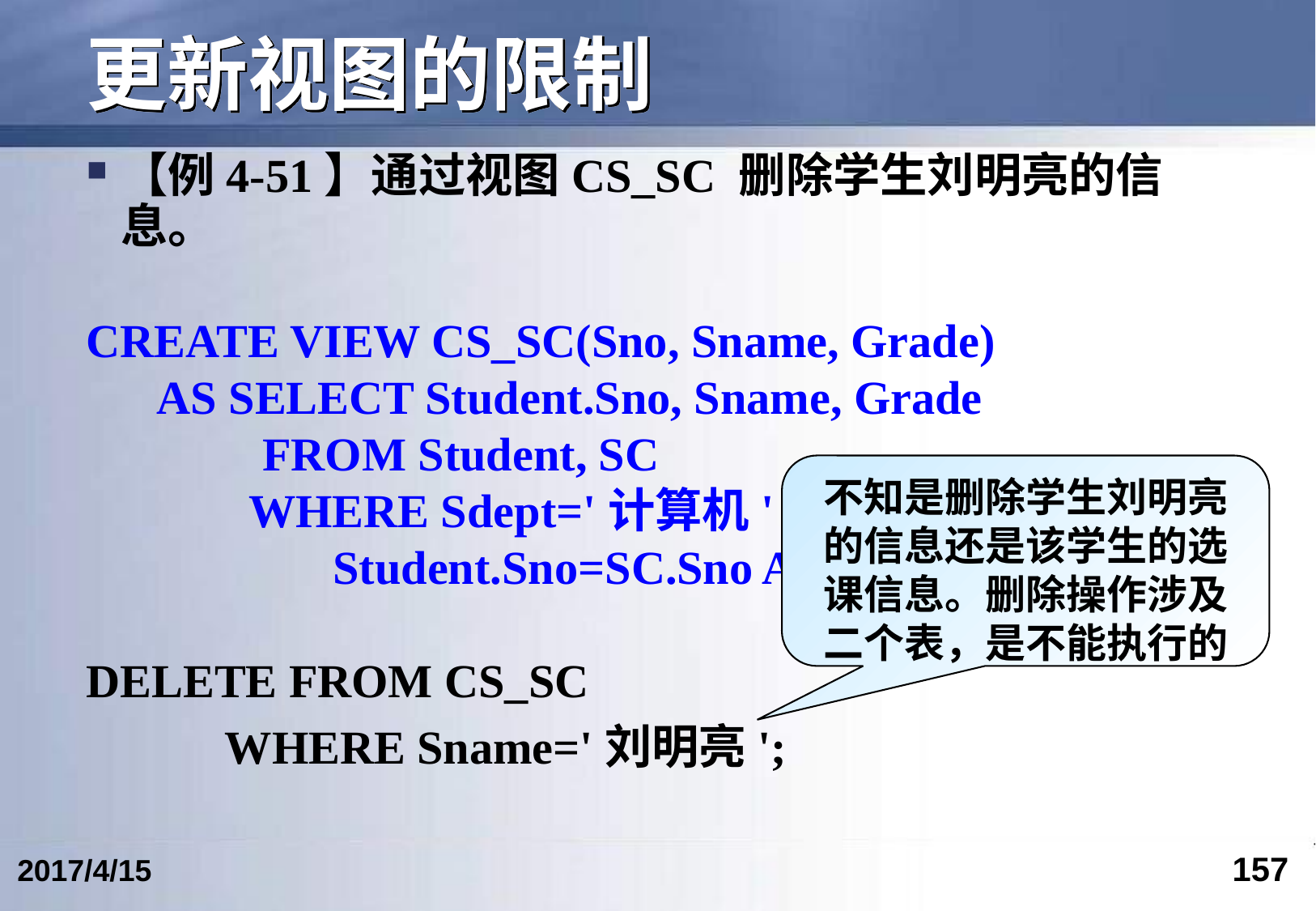

# 更新视图的限制
【例4-51】通过视图CS_SC 删除学生刘明亮的信息。

CREATE VIEW CS_SC(Sno, Sname, Grade)
      AS SELECT Student.Sno, Sname, Grade
               FROM Student, SC
           WHERE Sdept='计算机' AND
                     Student.Sno=SC.Sno AND SC.Cno=‘C2’；

DELETE FROM CS_SC
   WHERE Sname='刘明亮';
不知是删除学生刘明亮的信息还是该学生的选课信息。删除操作涉及二个表，是不能执行的
157
2017/4/15